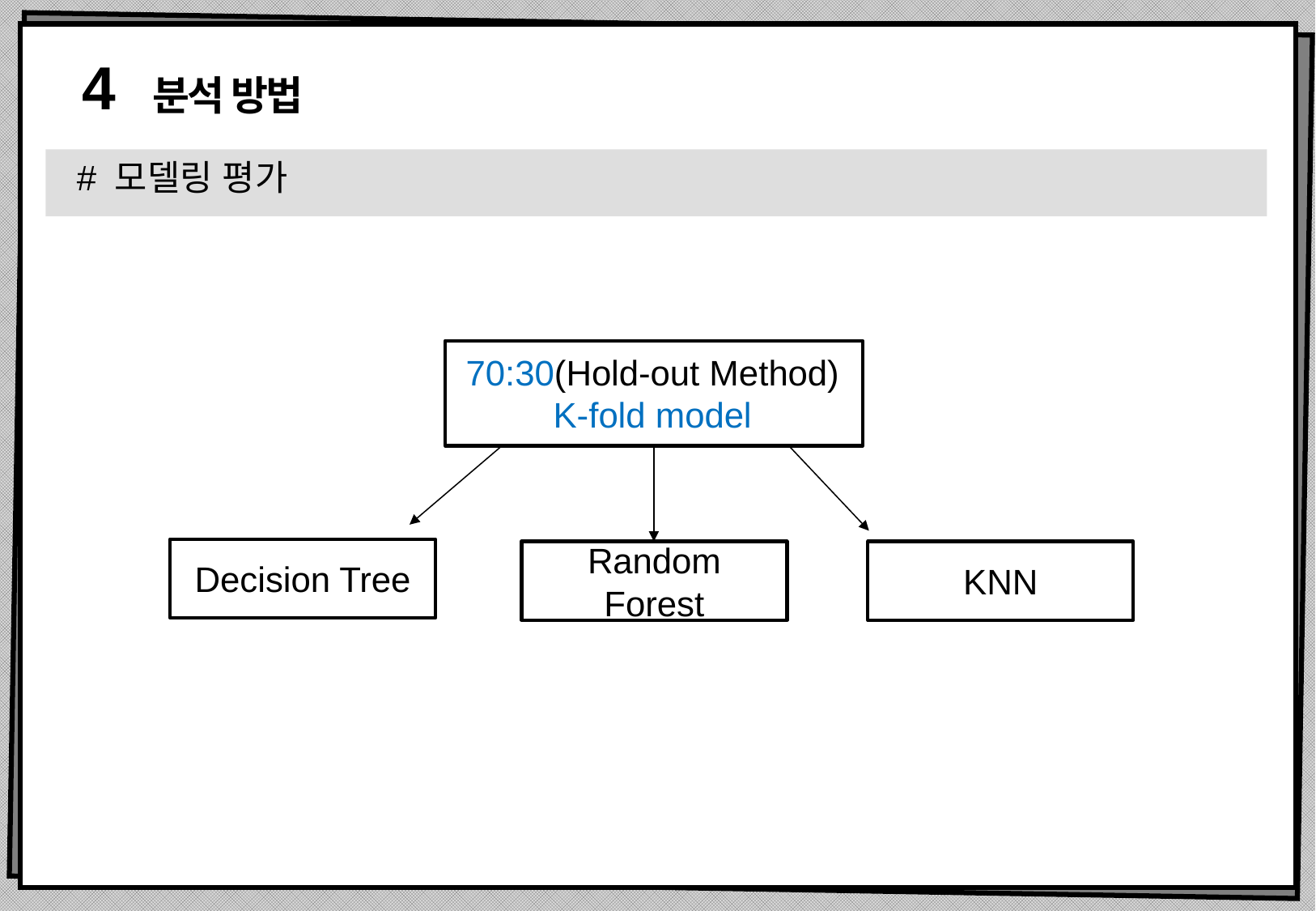

분석 방법
4

# 모델링 평가

70:30(Hold-out Method)
K-fold model
Decision Tree
Random Forest
KNN